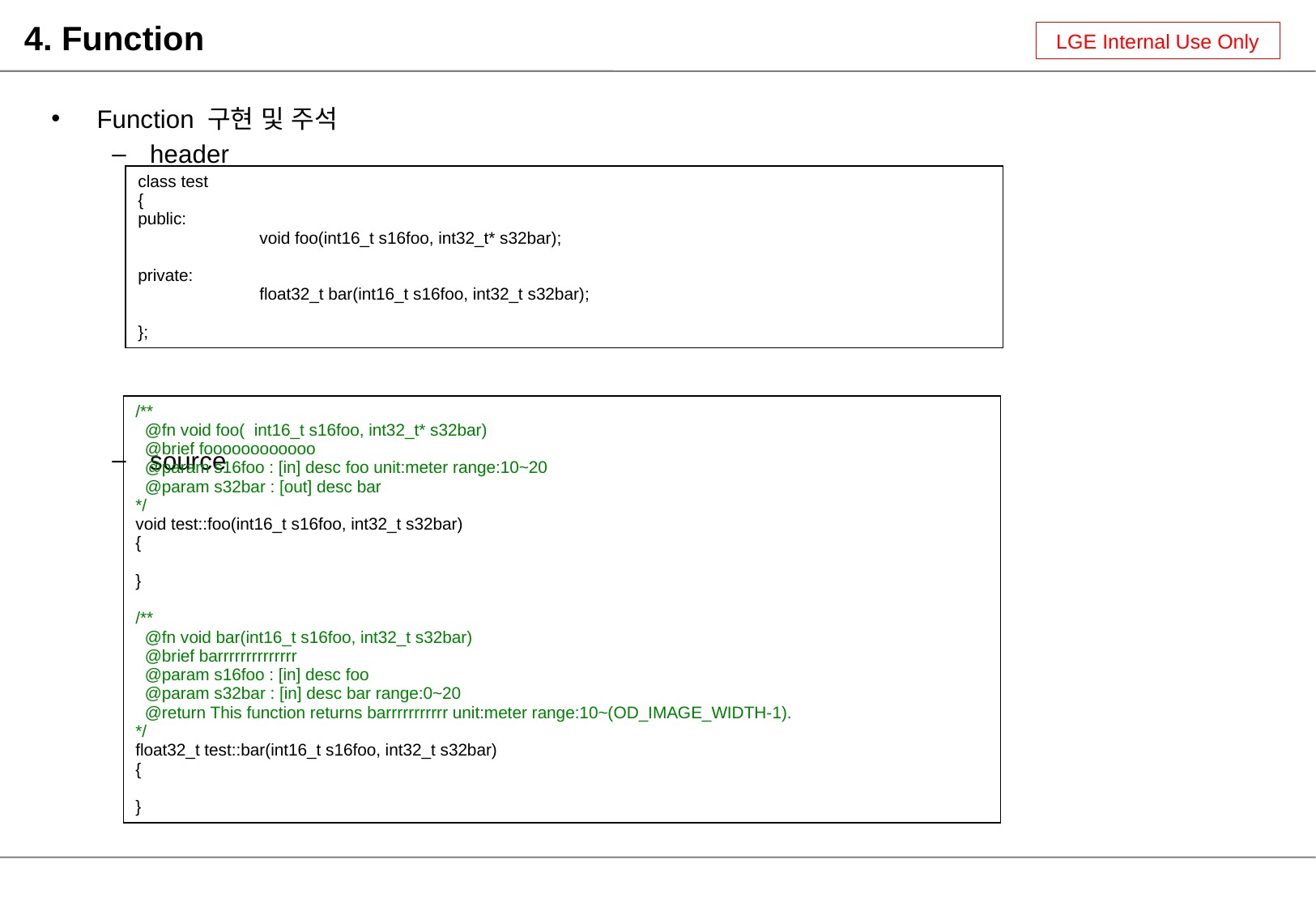

# 4. Function
Function 구현 및 주석
header

source

| class test { public: void foo(int16\_t s16foo, int32\_t\* s32bar); private: float32\_t bar(int16\_t s16foo, int32\_t s32bar); }; |
| --- |
| /\*\* @fn void foo( int16\_t s16foo, int32\_t\* s32bar) @brief foooooooooooo @param s16foo : [in] desc foo unit:meter range:10~20 @param s32bar : [out] desc bar \*/ void test::foo(int16\_t s16foo, int32\_t s32bar) { } /\*\* @fn void bar(int16\_t s16foo, int32\_t s32bar) @brief barrrrrrrrrrrrrr @param s16foo : [in] desc foo @param s32bar : [in] desc bar range:0~20 @return This function returns barrrrrrrrrrr unit:meter range:10~(OD\_IMAGE\_WIDTH-1). \*/ float32\_t test::bar(int16\_t s16foo, int32\_t s32bar) { } |
| --- |